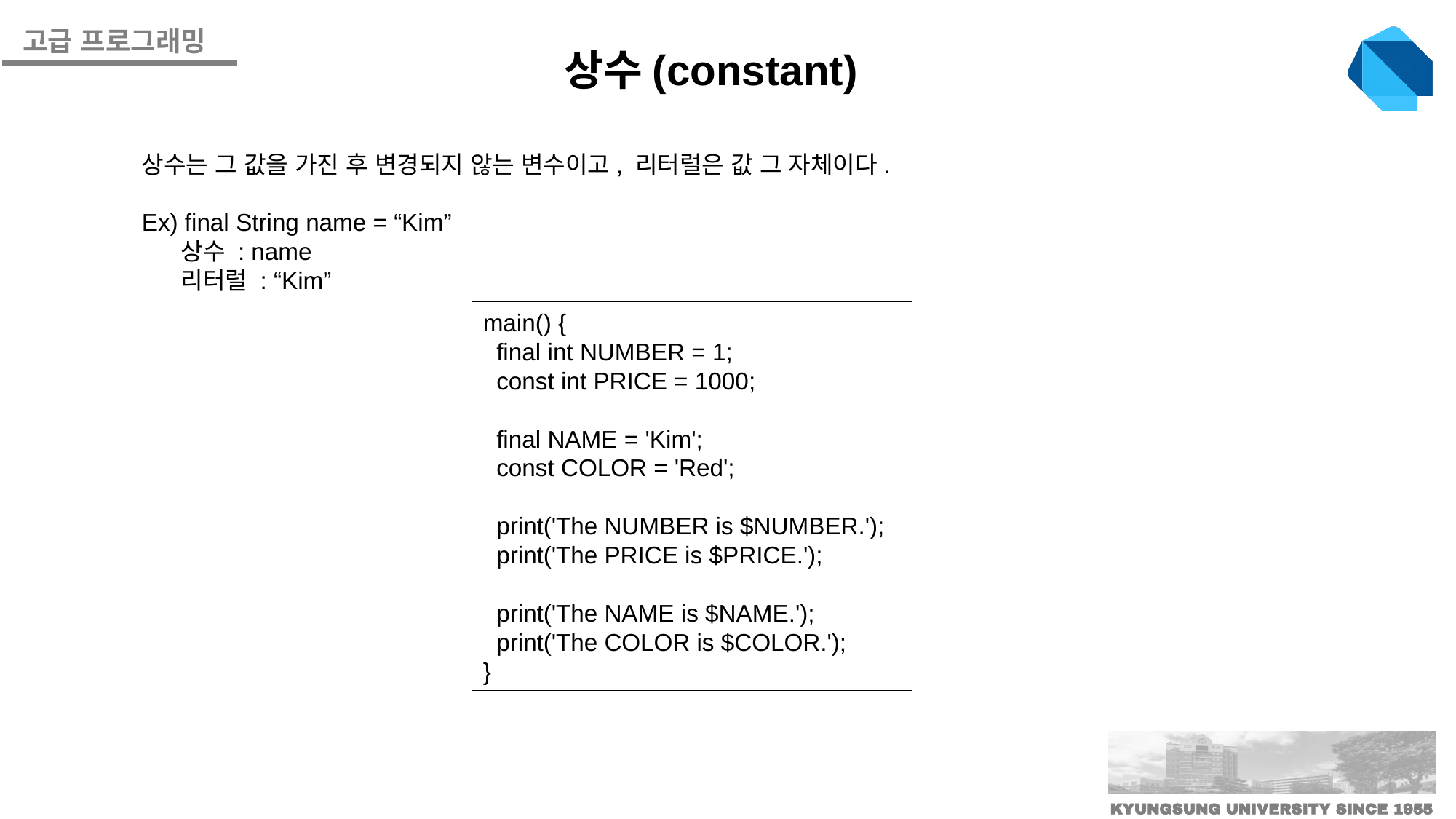

상수(constant)
상수는 그 값을 가진 후 변경되지 않는 변수이고, 리터럴은 값 그 자체이다.

Ex) final String name = “Kim”
     상수 : name
     리터럴 : “Kim”
main() {
  final int NUMBER = 1;
  const int PRICE = 1000;

  final NAME = 'Kim';
  const COLOR = 'Red';

  print('The NUMBER is $NUMBER.');
  print('The PRICE is $PRICE.');

  print('The NAME is $NAME.');
  print('The COLOR is $COLOR.');
}